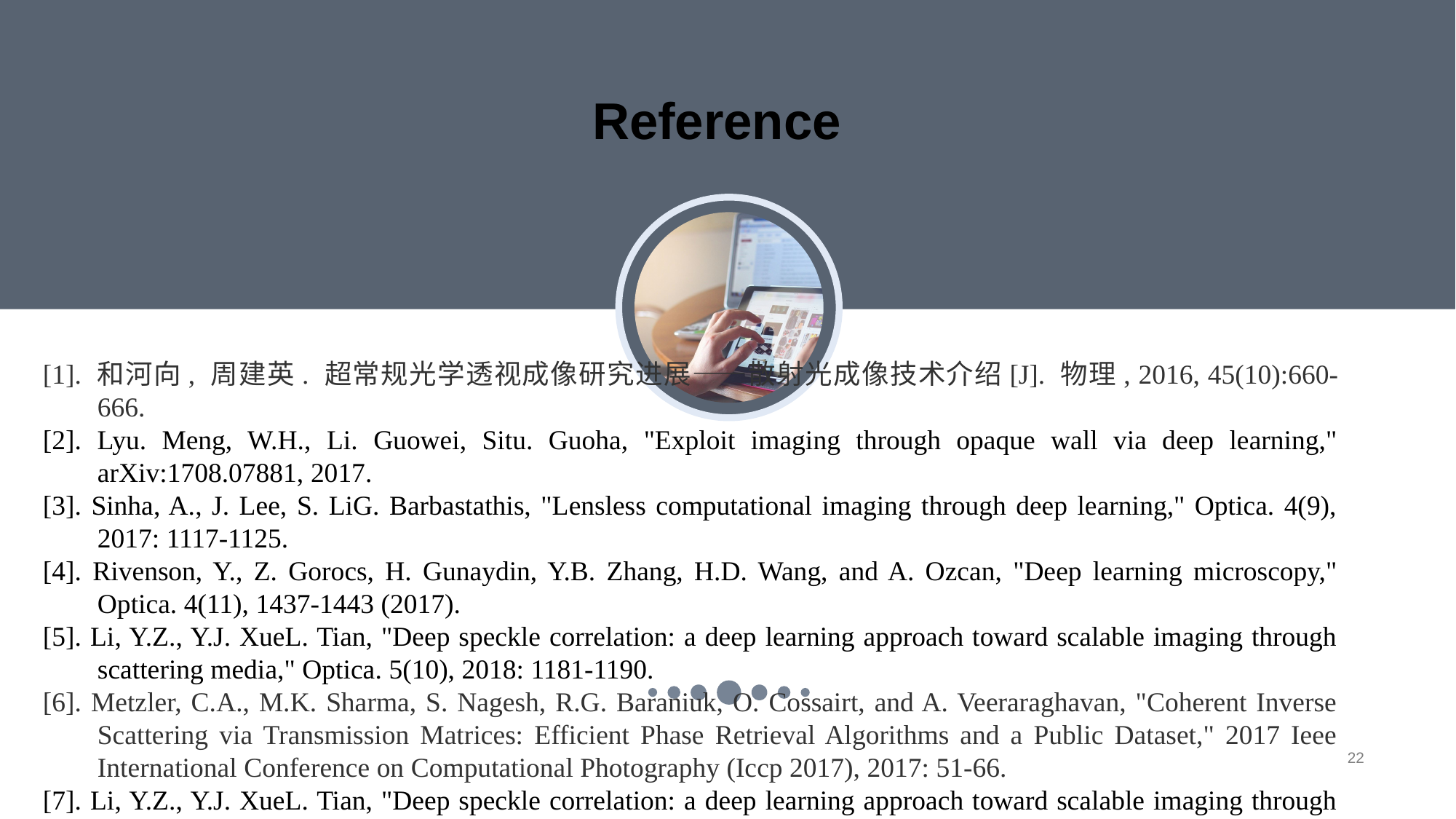

Reference

#
[1]. 和河向, 周建英. 超常规光学透视成像研究进展——散射光成像技术介绍[J]. 物理, 2016, 45(10):660-666.
[2]. Lyu. Meng, W.H., Li. Guowei, Situ. Guoha, "Exploit imaging through opaque wall via deep learning," arXiv:1708.07881, 2017.
[3]. Sinha, A., J. Lee, S. LiG. Barbastathis, "Lensless computational imaging through deep learning," Optica. 4(9), 2017: 1117-1125.
[4]. Rivenson, Y., Z. Gorocs, H. Gunaydin, Y.B. Zhang, H.D. Wang, and A. Ozcan, "Deep learning microscopy," Optica. 4(11), 1437-1443 (2017).
[5]. Li, Y.Z., Y.J. XueL. Tian, "Deep speckle correlation: a deep learning approach toward scalable imaging through scattering media," Optica. 5(10), 2018: 1181-1190.
[6]. Metzler, C.A., M.K. Sharma, S. Nagesh, R.G. Baraniuk, O. Cossairt, and A. Veeraraghavan, "Coherent Inverse Scattering via Transmission Matrices: Efficient Phase Retrieval Algorithms and a Public Dataset," 2017 Ieee International Conference on Computational Photography (Iccp 2017), 2017: 51-66.
[7]. Li, Y.Z., Y.J. XueL. Tian, "Deep speckle correlation: a deep learning approach toward scalable imaging through scattering media," Optica. 5(10), 2018: 1181-1190.

22